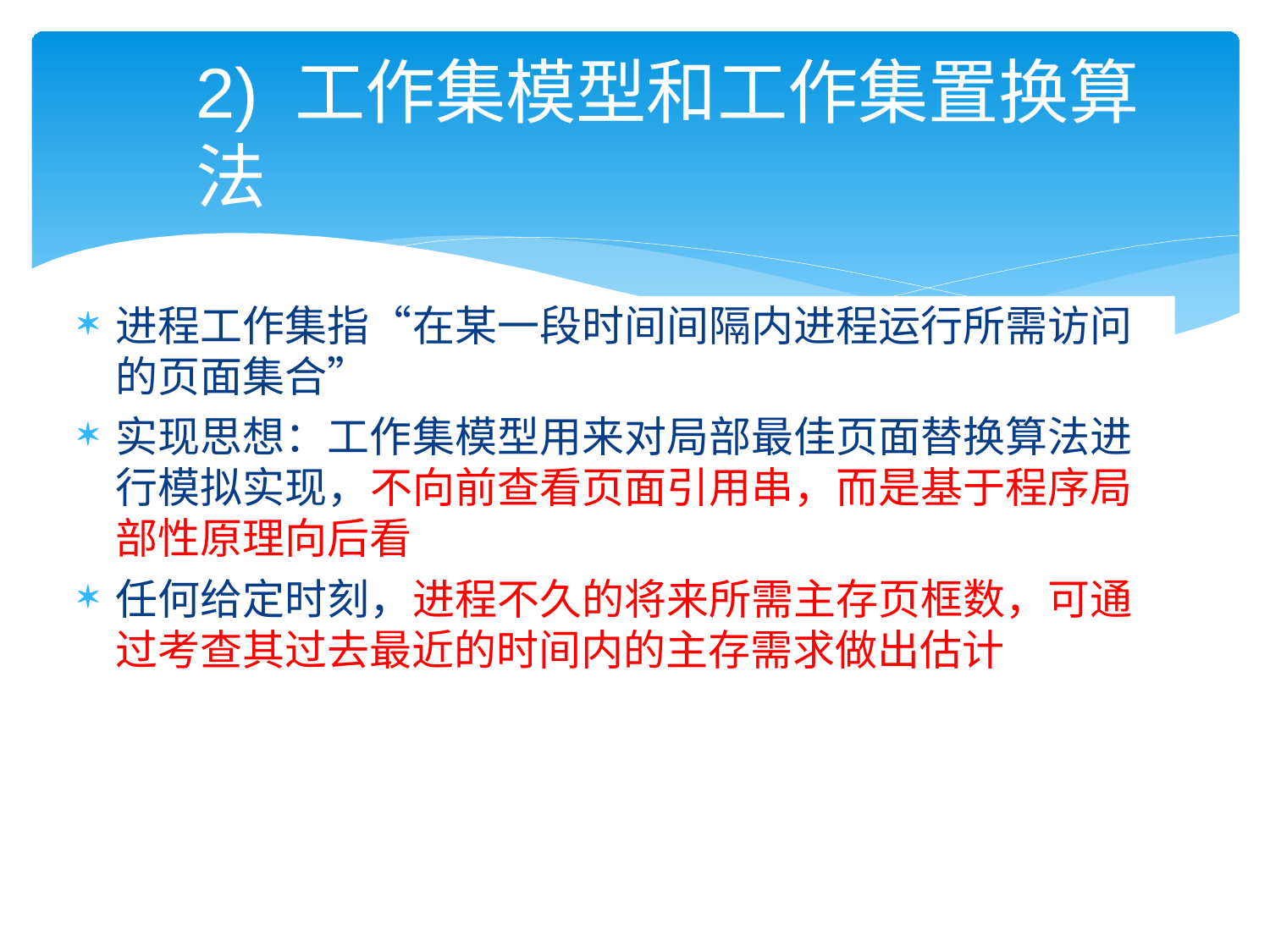

# 2) 工作集模型和工作集置换算法

进程工作集指“在某一段时间间隔内进程运行所需访问 的页面集合”
实现思想：工作集模型用来对局部最佳页面替换算法进 行模拟实现，不向前查看页面引用串，而是基于程序局 部性原理向后看
任何给定时刻，进程不久的将来所需主存页框数，可通 过考查其过去最近的时间内的主存需求做出估计